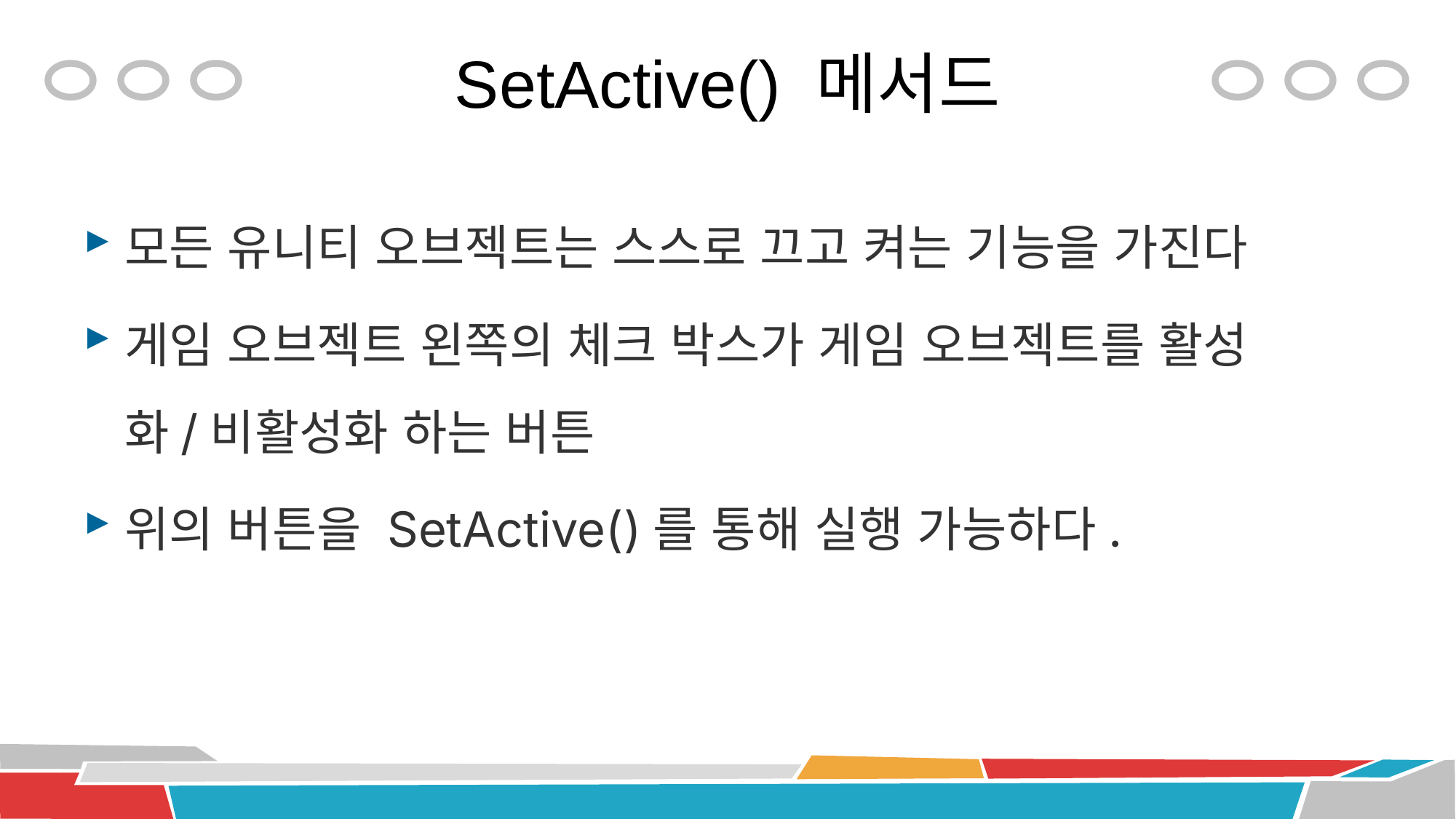

# SetActive() 메서드
모든 유니티 오브젝트는 스스로 끄고 켜는 기능을 가진다
게임 오브젝트 왼쪽의 체크 박스가 게임 오브젝트를 활성화/비활성화 하는 버튼
위의 버튼을 SetActive()를 통해 실행 가능하다.